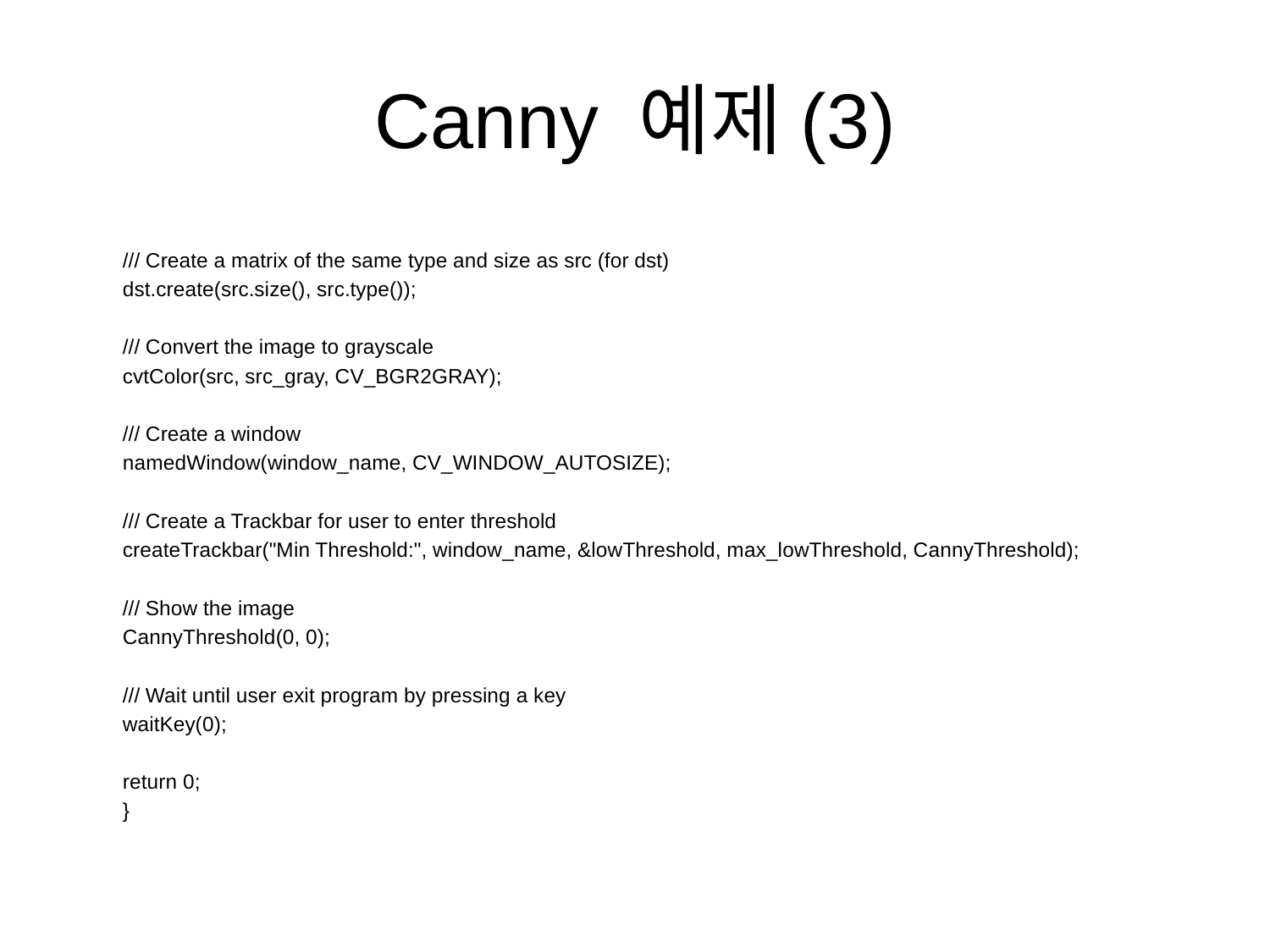

# Canny 예제(3)

/// Create a matrix of the same type and size as src (for dst)
dst.create(src.size(), src.type());

/// Convert the image to grayscale
cvtColor(src, src_gray, CV_BGR2GRAY);

/// Create a window
namedWindow(window_name, CV_WINDOW_AUTOSIZE);

/// Create a Trackbar for user to enter threshold
createTrackbar("Min Threshold:", window_name, &lowThreshold, max_lowThreshold, CannyThreshold);

/// Show the image
CannyThreshold(0, 0);

/// Wait until user exit program by pressing a key
waitKey(0);

return 0;
}